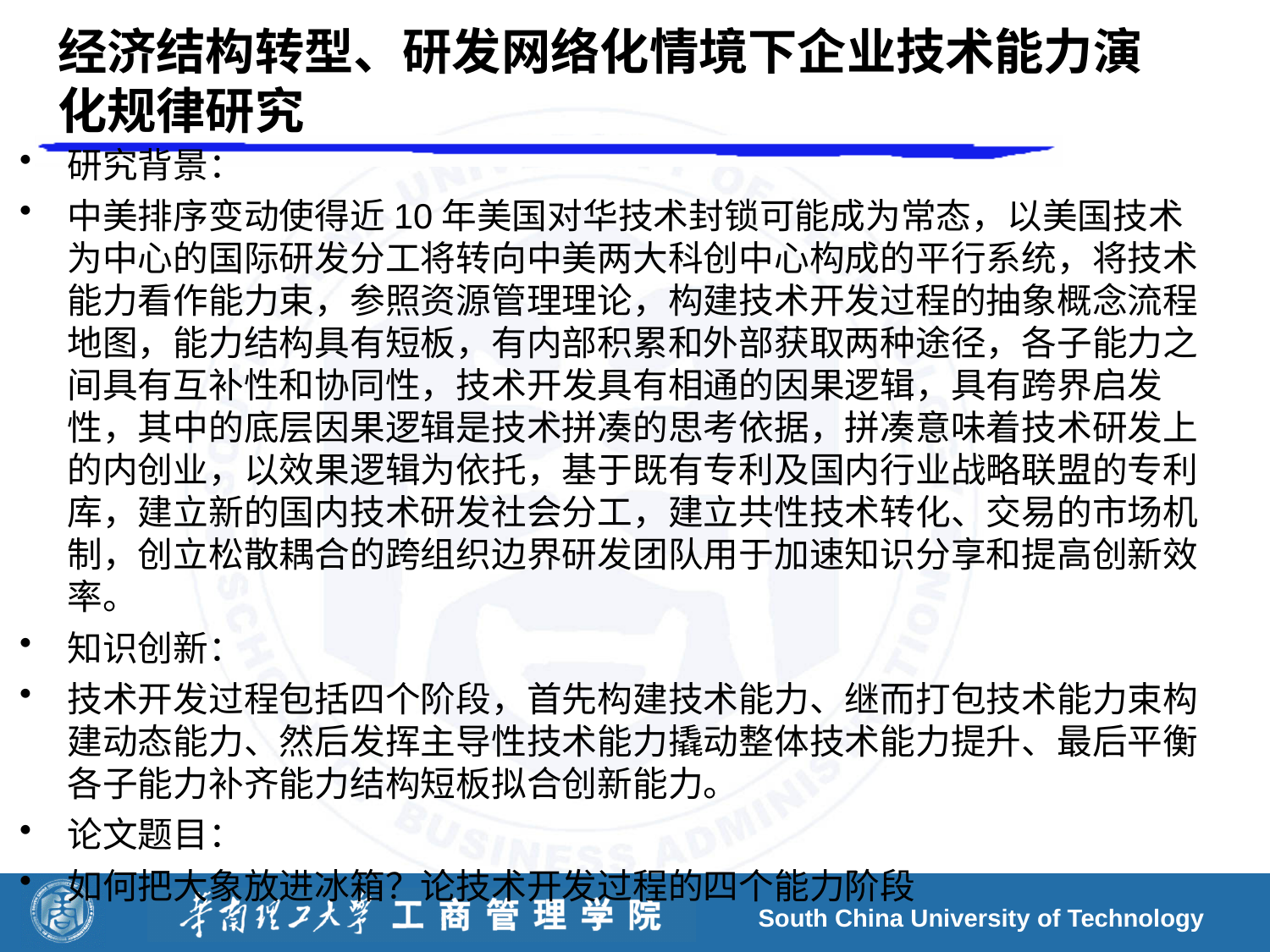

# 经济结构转型、研发网络化情境下企业技术能力演化规律研究
研究背景：
中美排序变动使得近10年美国对华技术封锁可能成为常态，以美国技术为中心的国际研发分工将转向中美两大科创中心构成的平行系统，将技术能力看作能力束，参照资源管理理论，构建技术开发过程的抽象概念流程地图，能力结构具有短板，有内部积累和外部获取两种途径，各子能力之间具有互补性和协同性，技术开发具有相通的因果逻辑，具有跨界启发性，其中的底层因果逻辑是技术拼凑的思考依据，拼凑意味着技术研发上的内创业，以效果逻辑为依托，基于既有专利及国内行业战略联盟的专利库，建立新的国内技术研发社会分工，建立共性技术转化、交易的市场机制，创立松散耦合的跨组织边界研发团队用于加速知识分享和提高创新效率。
知识创新：
技术开发过程包括四个阶段，首先构建技术能力、继而打包技术能力束构建动态能力、然后发挥主导性技术能力撬动整体技术能力提升、最后平衡各子能力补齐能力结构短板拟合创新能力。
论文题目：
如何把大象放进冰箱？论技术开发过程的四个能力阶段

South China University of Technology